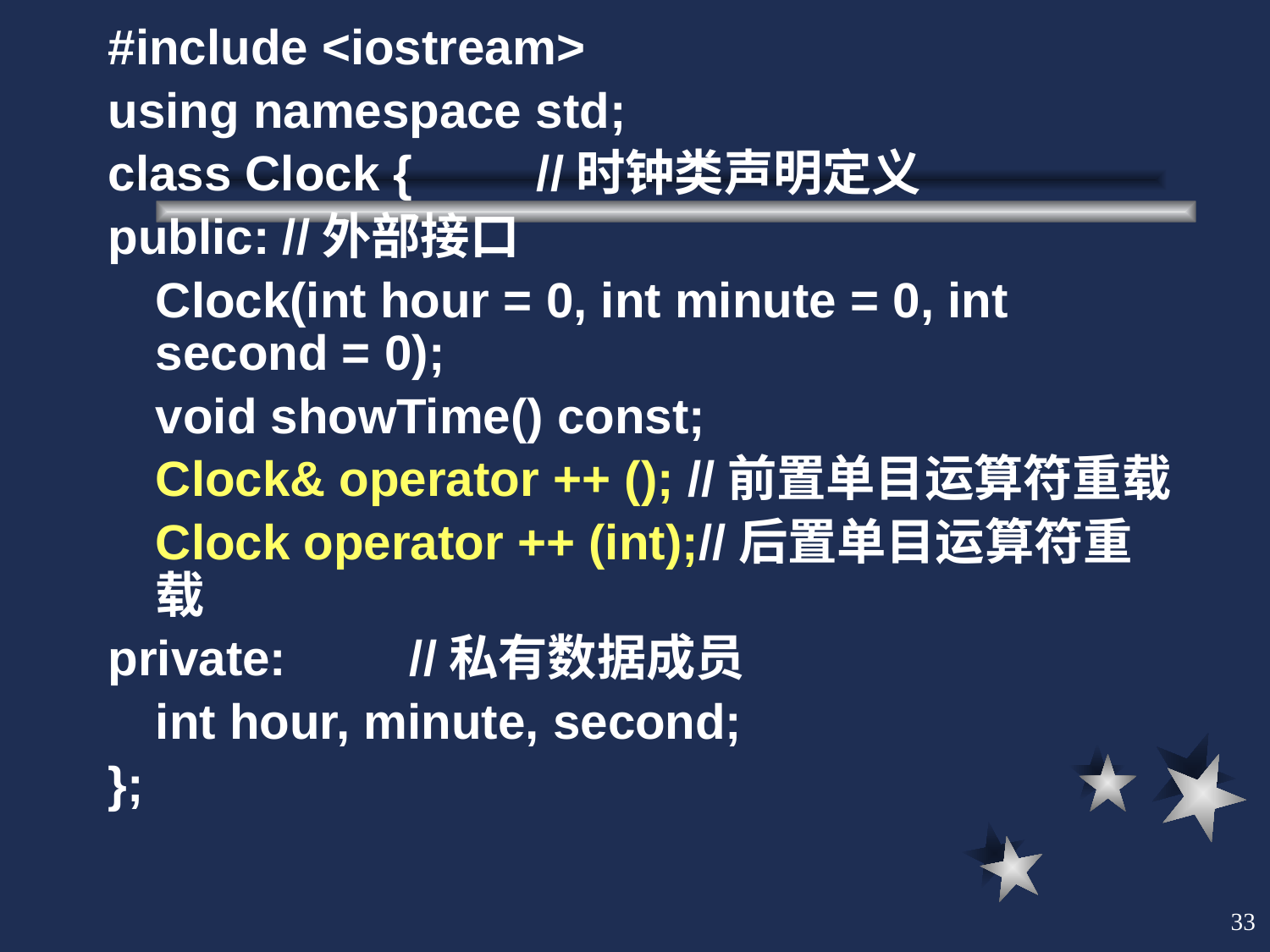

#include <iostream>
using namespace std;
class Clock {	//时钟类声明定义
public:	//外部接口
	Clock(int hour = 0, int minute = 0, int second = 0);
	void showTime() const;
	Clock& operator ++ (); //前置单目运算符重载
	Clock operator ++ (int);//后置单目运算符重载
private:	//私有数据成员
	int hour, minute, second;
};
33